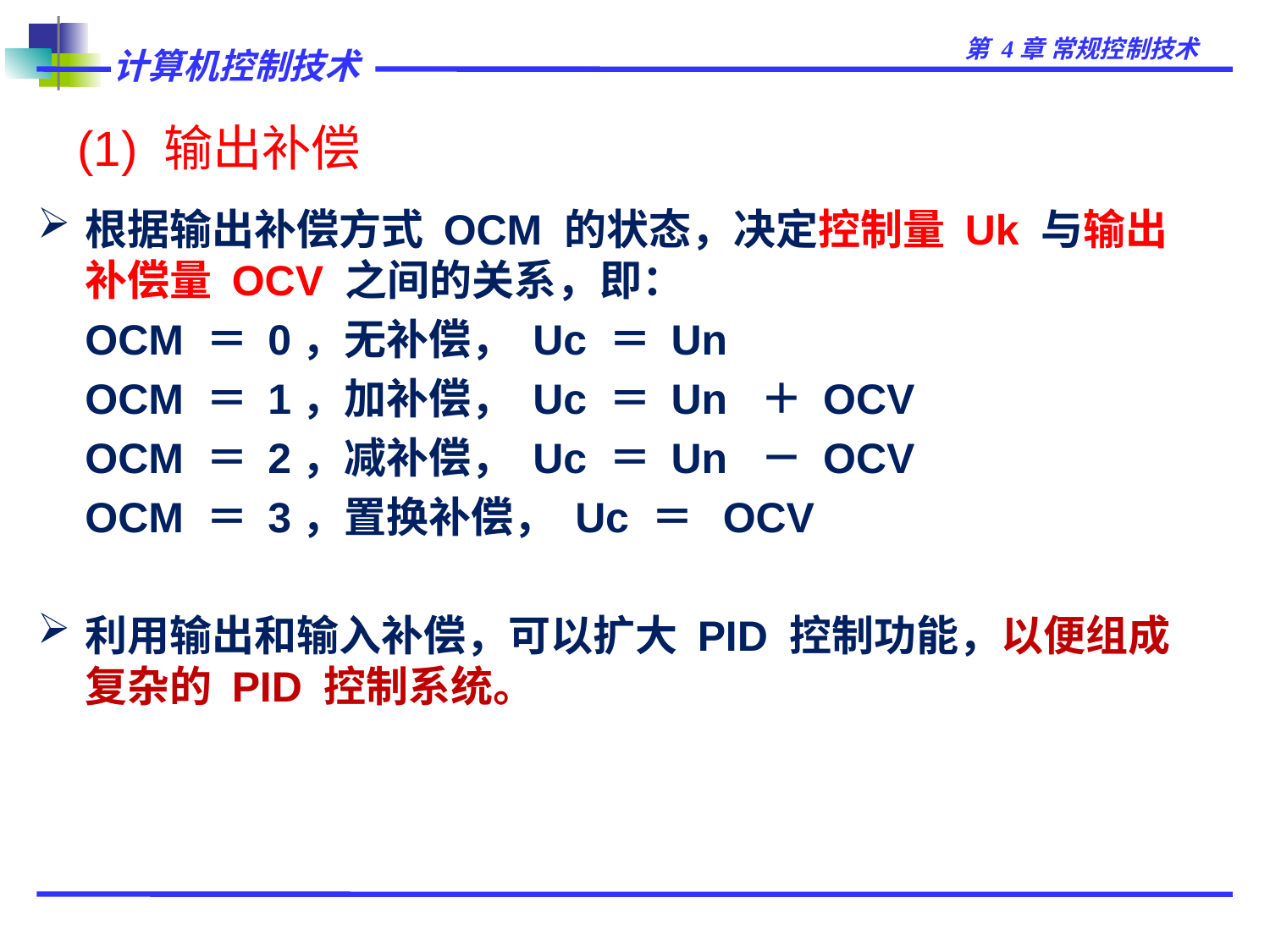

# (1) 输出补偿
根据输出补偿方式 OCM 的状态，决定控制量 Uk 与输出补偿量 OCV 之间的关系，即：
	OCM ＝ 0，无补偿， Uc ＝ Un
	OCM ＝ 1，加补偿， Uc ＝ Un  ＋ OCV
	OCM ＝ 2，减补偿， Uc ＝ Un  － OCV
	OCM ＝ 3，置换补偿， Uc ＝  OCV

利用输出和输入补偿，可以扩大 PID 控制功能，以便组成复杂的 PID 控制系统。